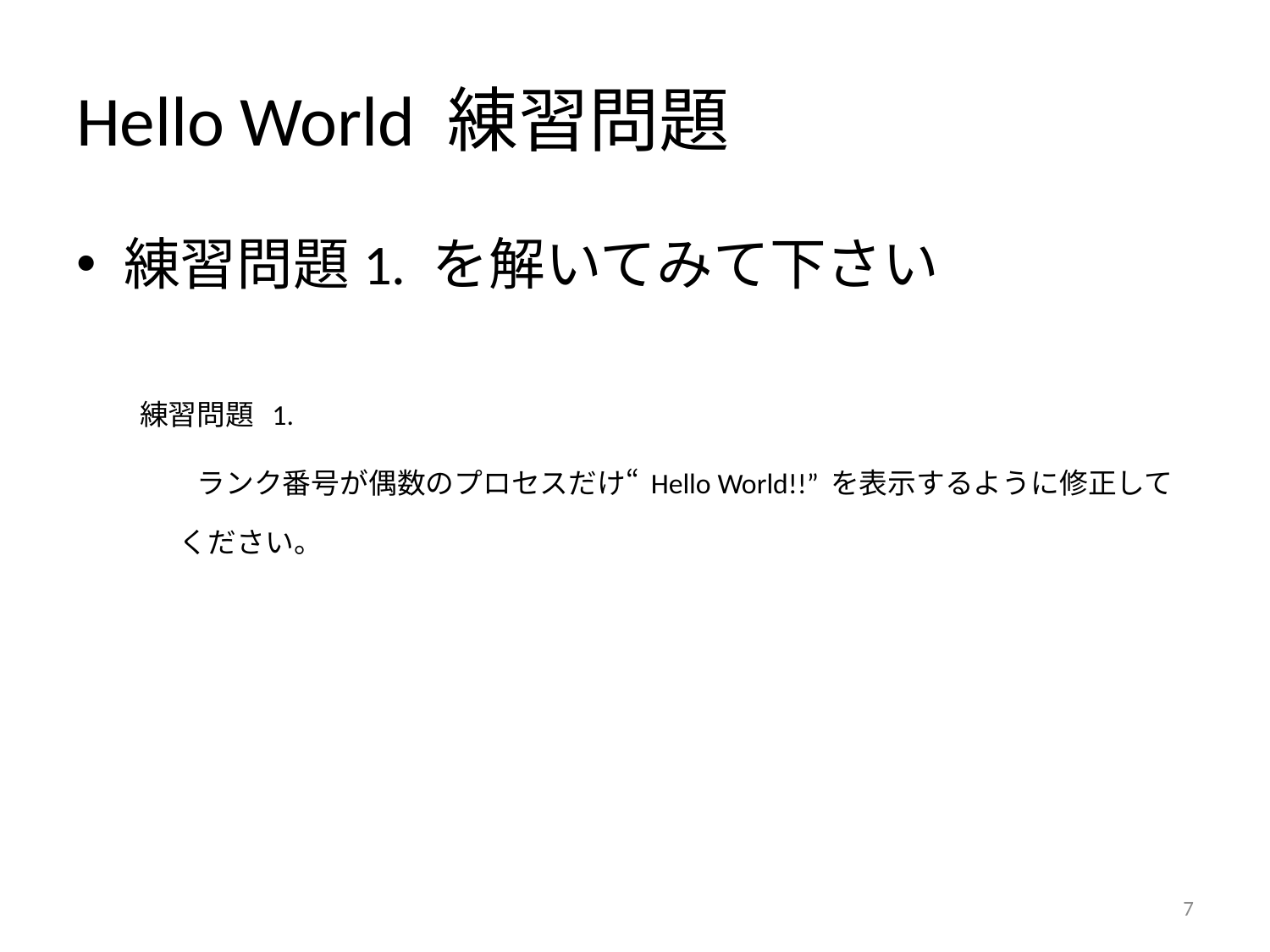

# Hello World 練習問題
練習問題1. を解いてみて下さい

練習問題 1.
　　ランク番号が偶数のプロセスだけ“Hello World!!”を表示するように修正してください。
7